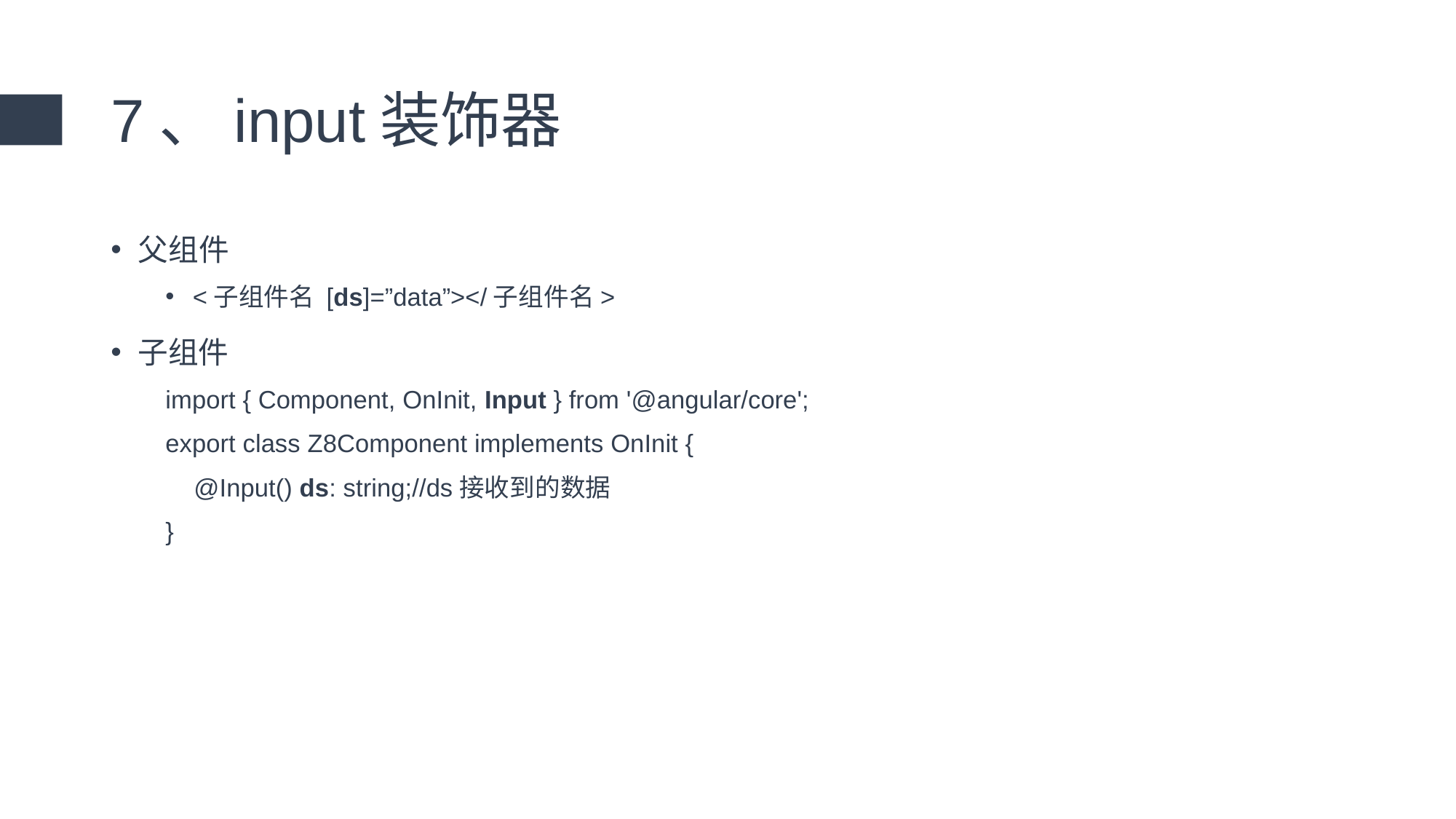

# 7、input装饰器
父组件
<子组件名 [ds]=”data”></子组件名>
子组件
import { Component, OnInit, Input } from '@angular/core';
export class Z8Component implements OnInit {
    @Input() ds: string;//ds接收到的数据
}